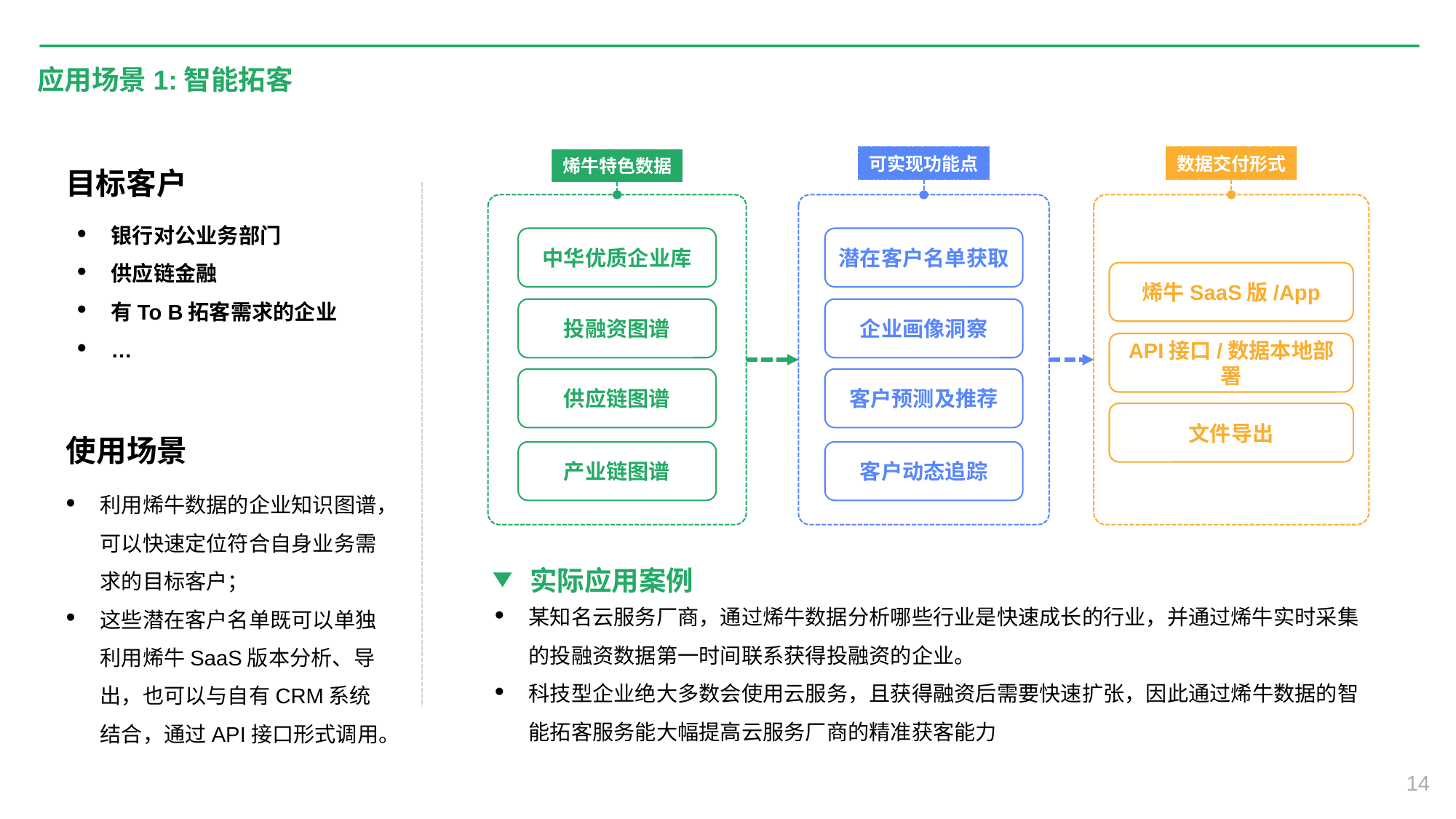

应用场景1:智能拓客
可实现功能点
数据交付形式
烯牛特色数据
目标客户

银行对公业务部门
供应链金融
有To B拓客需求的企业
…
中华优质企业库
潜在客户名单获取
烯牛SaaS版/App
投融资图谱
企业画像洞察
API接口/数据本地部署
供应链图谱
客户预测及推荐
文件导出
使用场景
产业链图谱
客户动态追踪
利用烯牛数据的企业知识图谱，可以快速定位符合自身业务需求的目标客户；
这些潜在客户名单既可以单独利用烯牛SaaS版本分析、导出，也可以与自有CRM系统结合，通过API接口形式调用。

实际应用案例

某知名云服务厂商，通过烯牛数据分析哪些行业是快速成长的行业，并通过烯牛实时采集的投融资数据第一时间联系获得投融资的企业。
科技型企业绝大多数会使用云服务，且获得融资后需要快速扩张，因此通过烯牛数据的智能拓客服务能大幅提高云服务厂商的精准获客能力

14